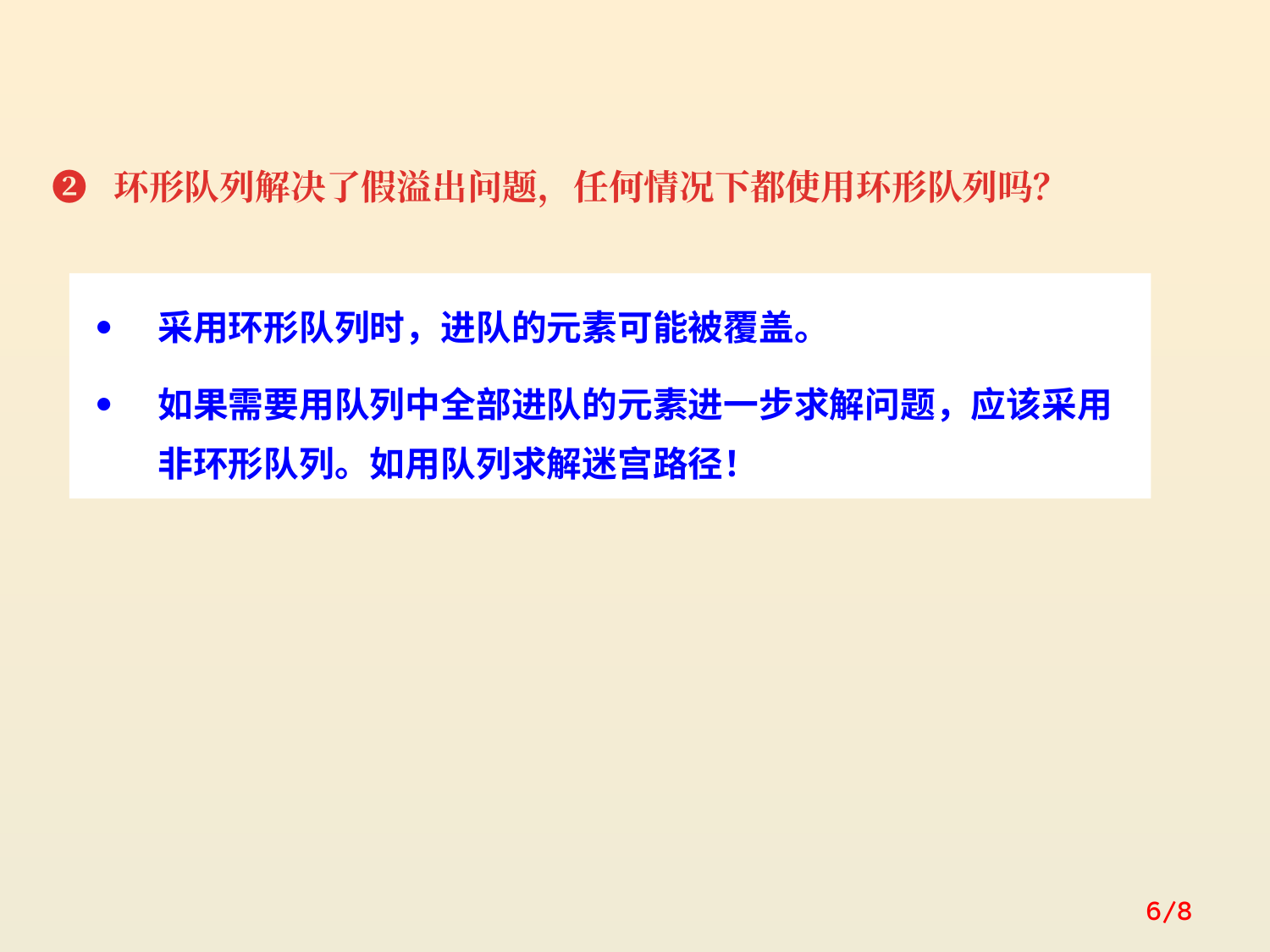

❷  环形队列解决了假溢出问题，任何情况下都使用环形队列吗？
采用环形队列时，进队的元素可能被覆盖。
如果需要用队列中全部进队的元素进一步求解问题，应该采用非环形队列。如用队列求解迷宫路径！
6/8